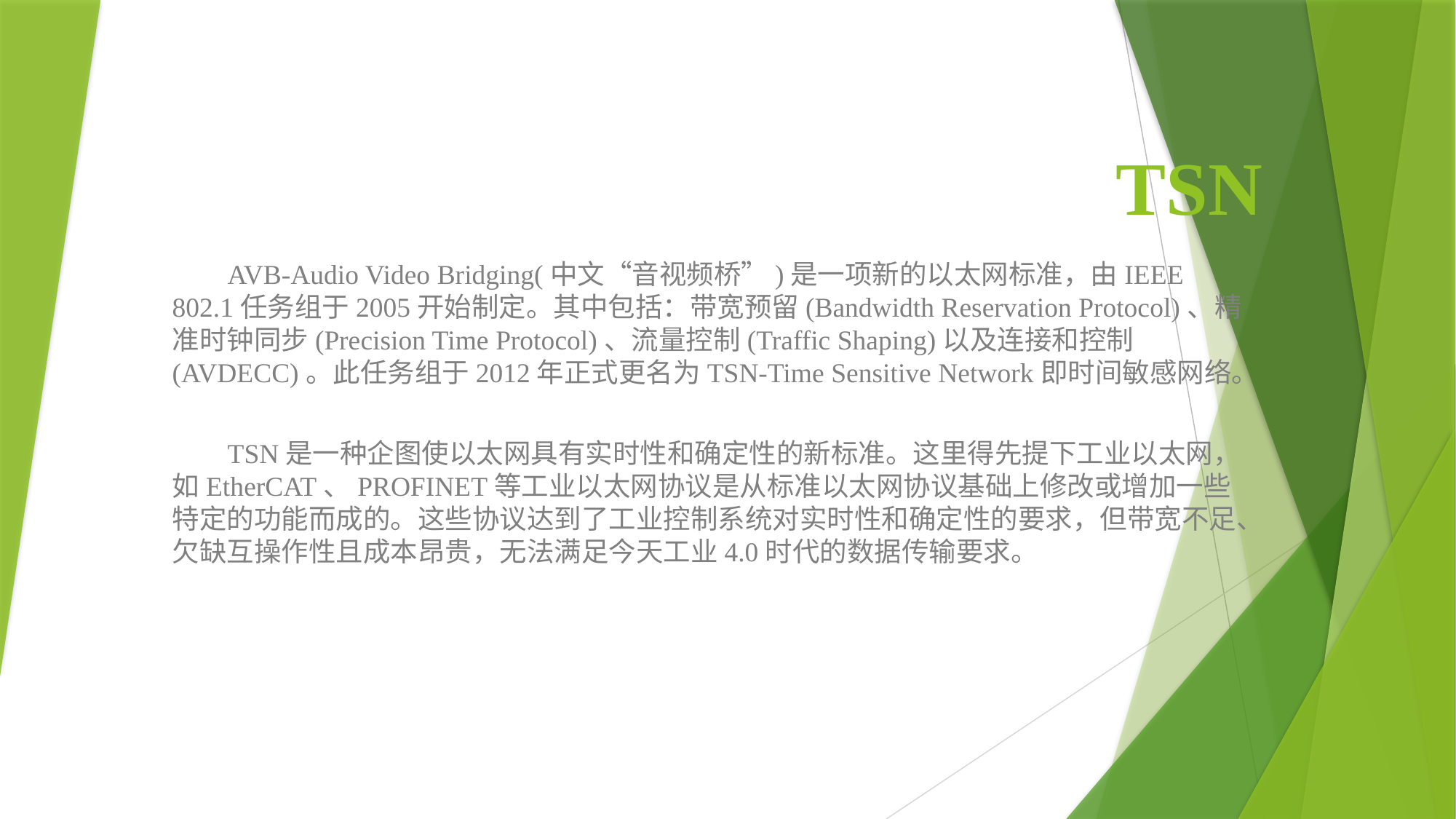

# TSN
        AVB-Audio Video Bridging(中文“音视频桥”)是一项新的以太网标准，由IEEE 802.1任务组于2005开始制定。其中包括：带宽预留(Bandwidth Reservation Protocol)、精准时钟同步(Precision Time Protocol)、流量控制(Traffic Shaping)以及连接和控制(AVDECC)。此任务组于2012年正式更名为TSN-Time Sensitive Network即时间敏感网络。
        TSN是一种企图使以太网具有实时性和确定性的新标准。这里得先提下工业以太网，如EtherCAT、PROFINET等工业以太网协议是从标准以太网协议基础上修改或增加一些特定的功能而成的。这些协议达到了工业控制系统对实时性和确定性的要求，但带宽不足、欠缺互操作性且成本昂贵，无法满足今天工业4.0时代的数据传输要求。